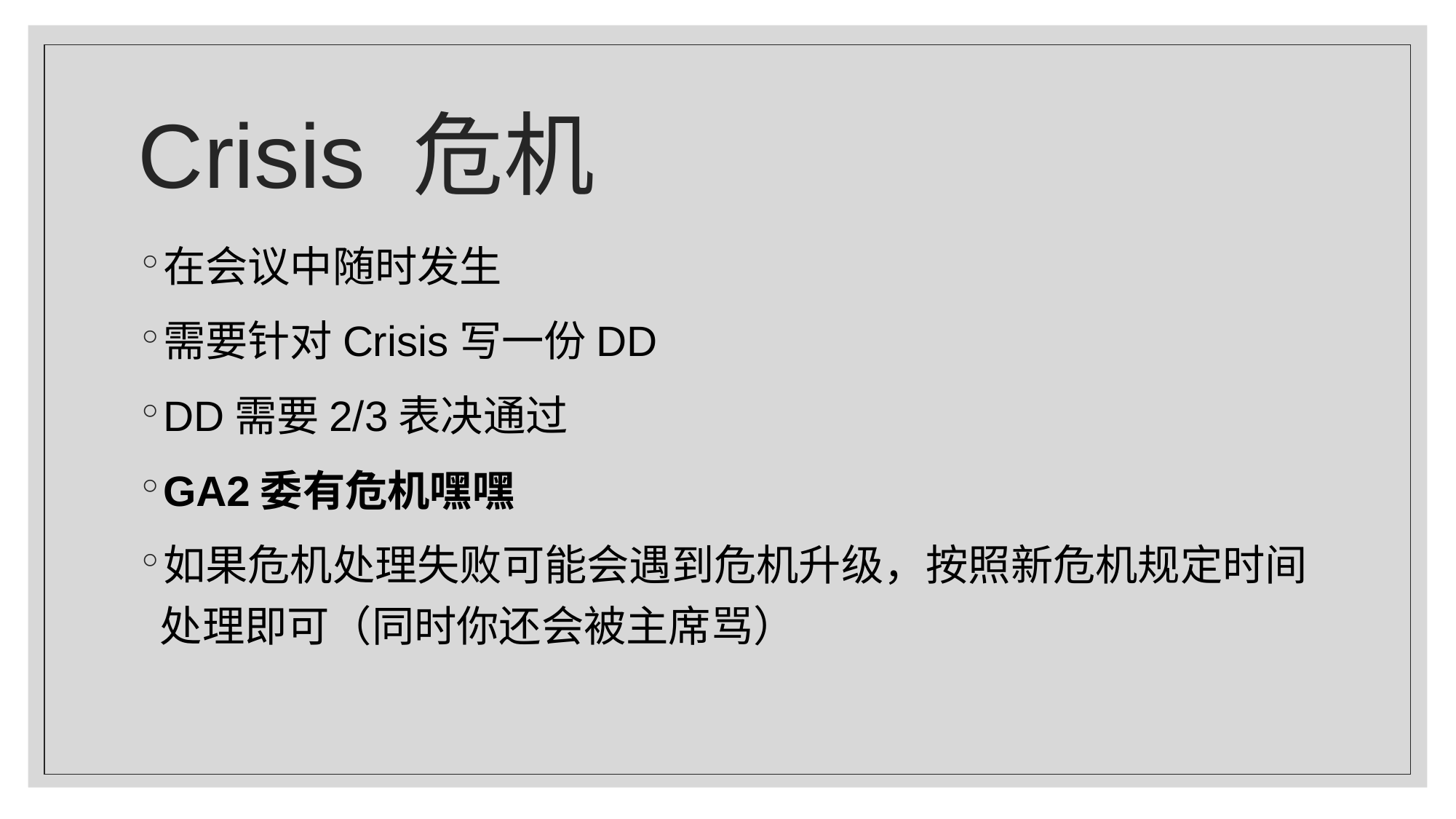

# Crisis 危机
在会议中随时发生
需要针对Crisis写一份DD
DD需要2/3表决通过
GA2委有危机嘿嘿
如果危机处理失败可能会遇到危机升级，按照新危机规定时间处理即可（同时你还会被主席骂）